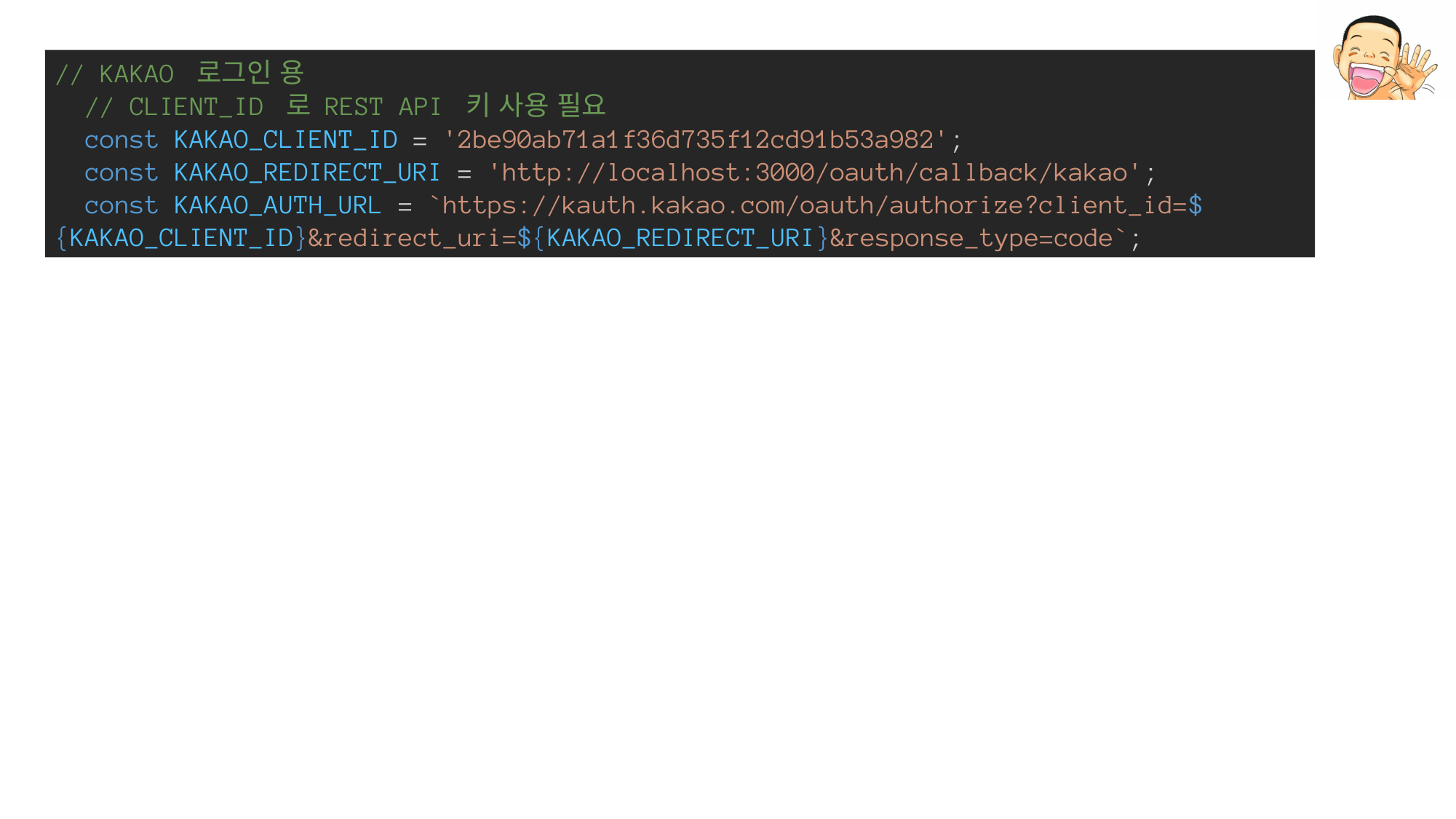

// KAKAO 로그인 용
  // CLIENT_ID 로 REST API 키 사용 필요
  const KAKAO_CLIENT_ID = '2be90ab71a1f36d735f12cd91b53a982';
  const KAKAO_REDIRECT_URI = 'http://localhost:3000/oauth/callback/kakao';
  const KAKAO_AUTH_URL = `https://kauth.kakao.com/oauth/authorize?client_id=${KAKAO_CLIENT_ID}&redirect_uri=${KAKAO_REDIRECT_URI}&response_type=code`;